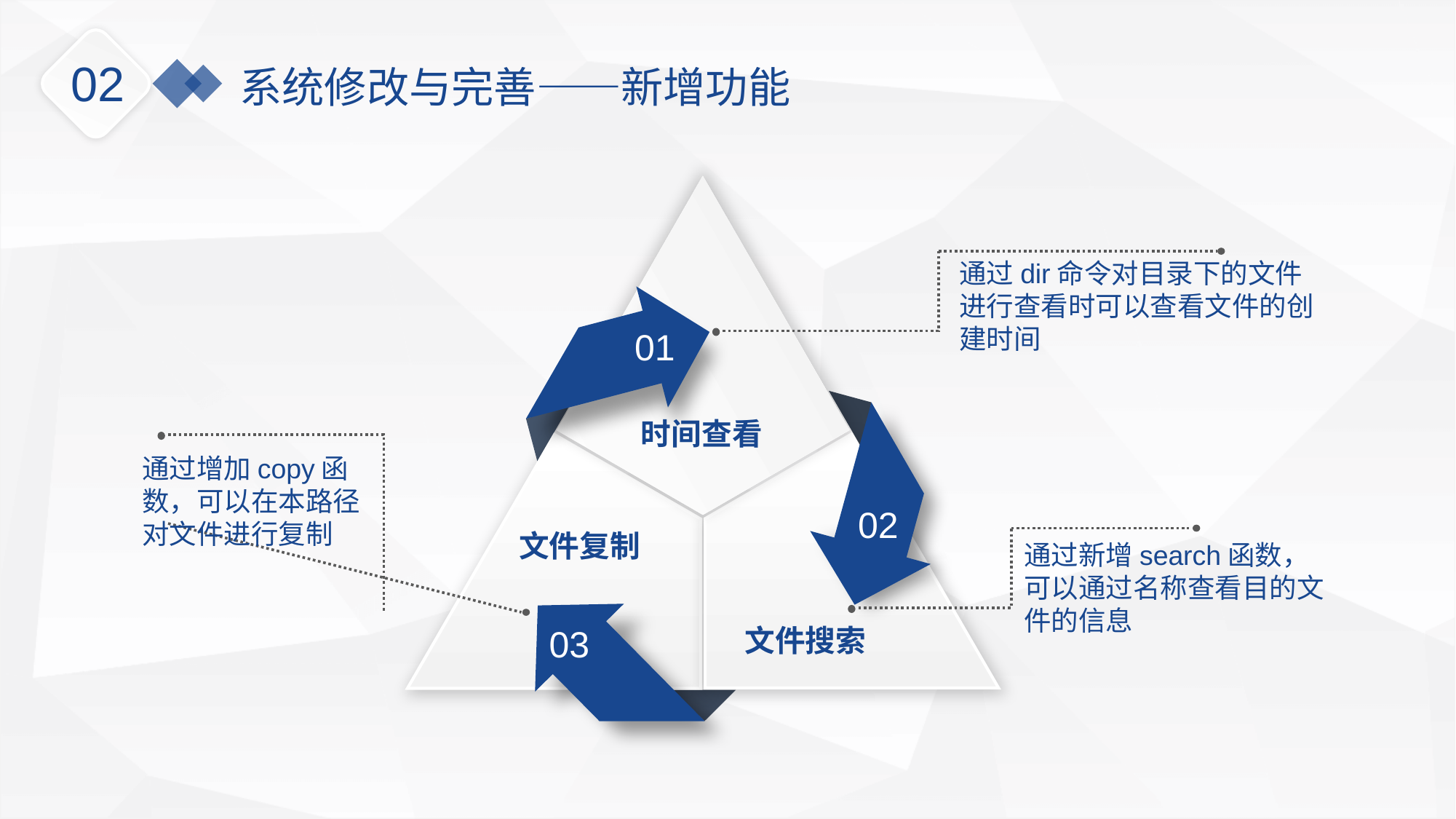

02
系统修改与完善——新增功能

通过dir命令对目录下的文件进行查看时可以查看文件的创建时间

01

02
时间查看

通过增加copy函数，可以在本路径对文件进行复制
文件复制

通过新增search函数，可以通过名称查看目的文件的信息

03
文件搜索